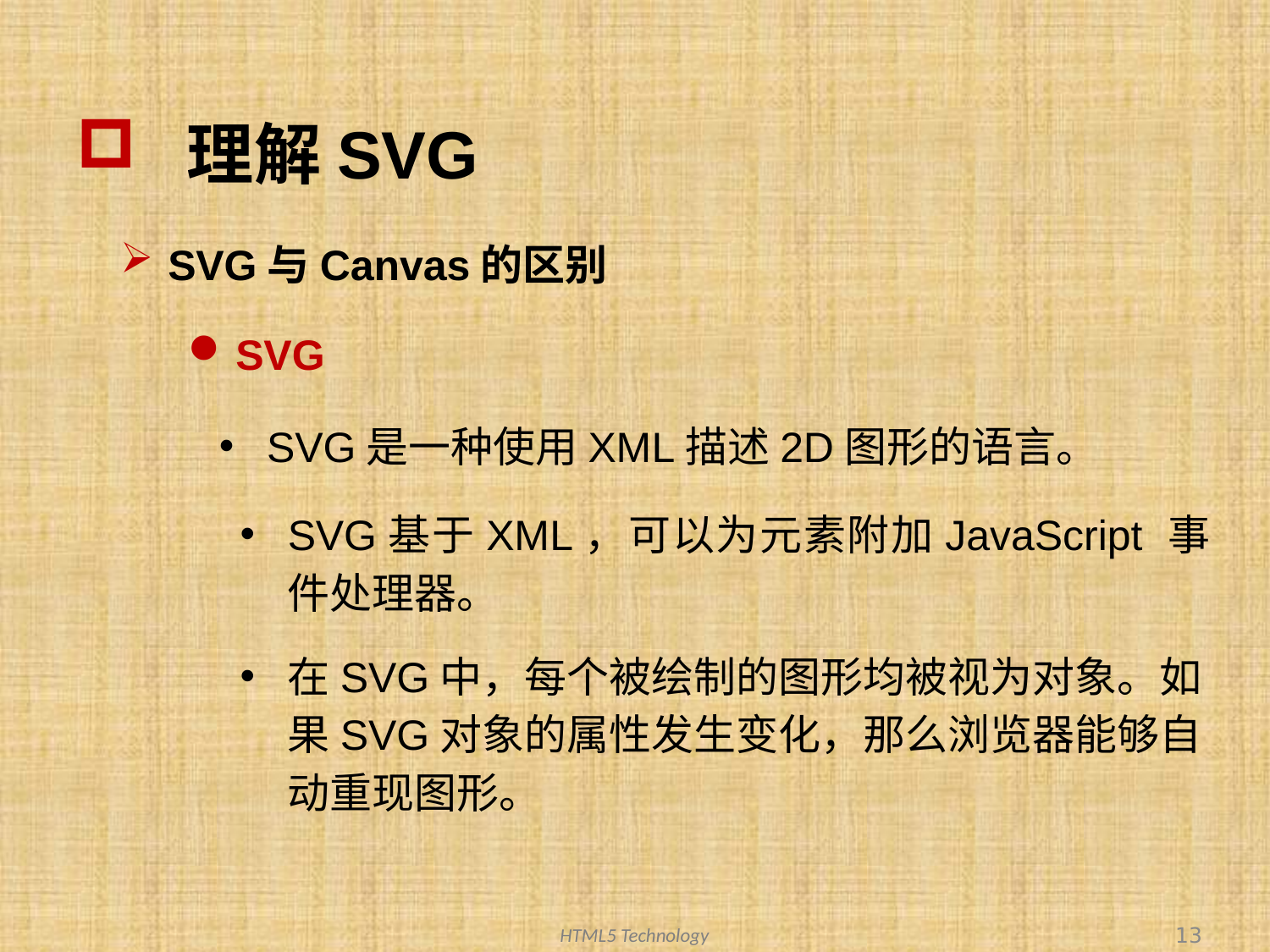

# 理解SVG
SVG与Canvas的区别
SVG
SVG是一种使用XML描述2D图形的语言。
SVG基于XML，可以为元素附加JavaScript 事件处理器。
在SVG中，每个被绘制的图形均被视为对象。如果SVG对象的属性发生变化，那么浏览器能够自动重现图形。
13
HTML5 Technology